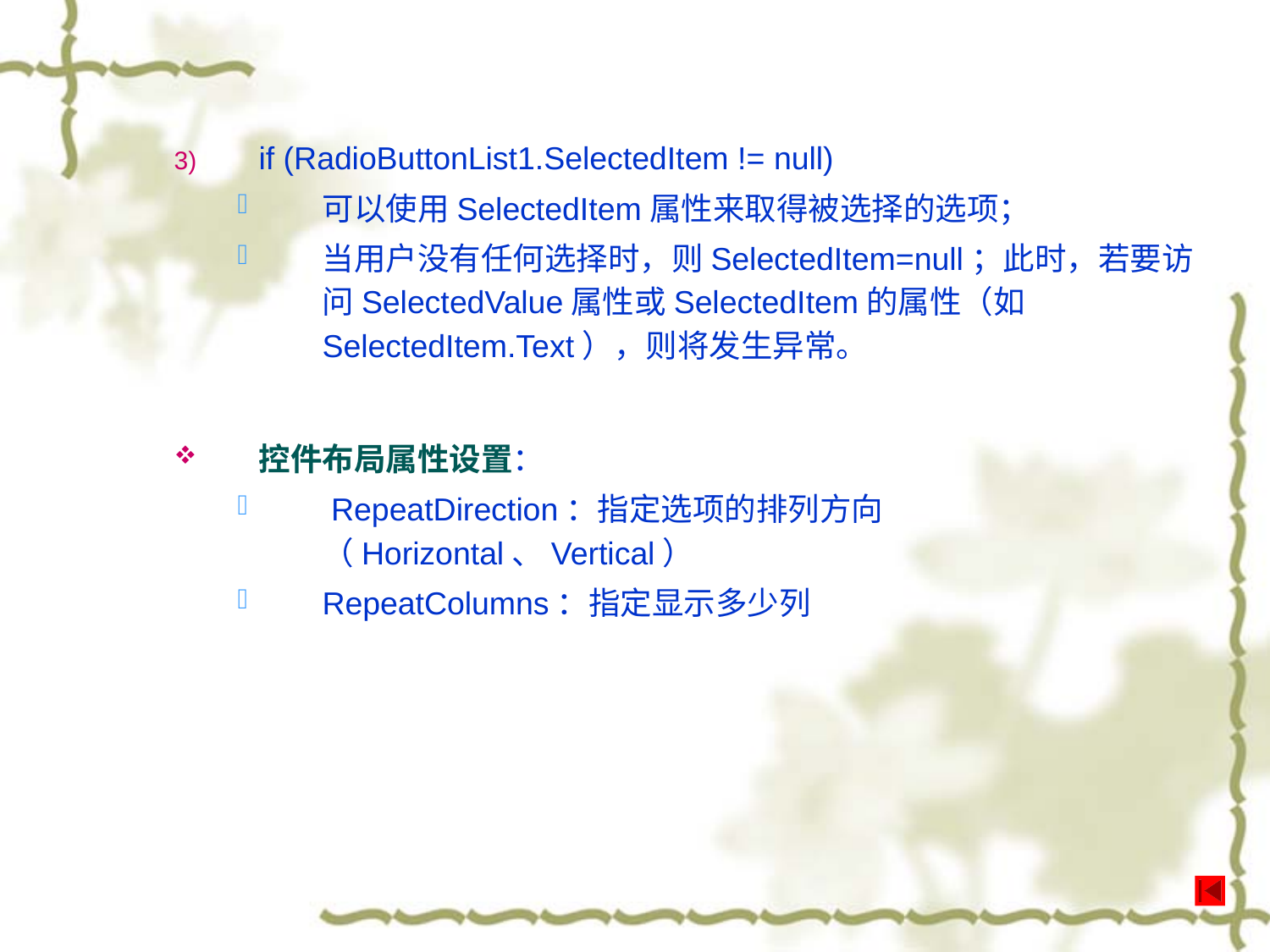

if (RadioButtonList1.SelectedItem != null)
可以使用SelectedItem属性来取得被选择的选项；
当用户没有任何选择时，则SelectedItem=null；此时，若要访问SelectedValue属性或SelectedItem的属性（如SelectedItem.Text），则将发生异常。

控件布局属性设置：
 RepeatDirection：指定选项的排列方向（Horizontal、Vertical）
RepeatColumns：指定显示多少列